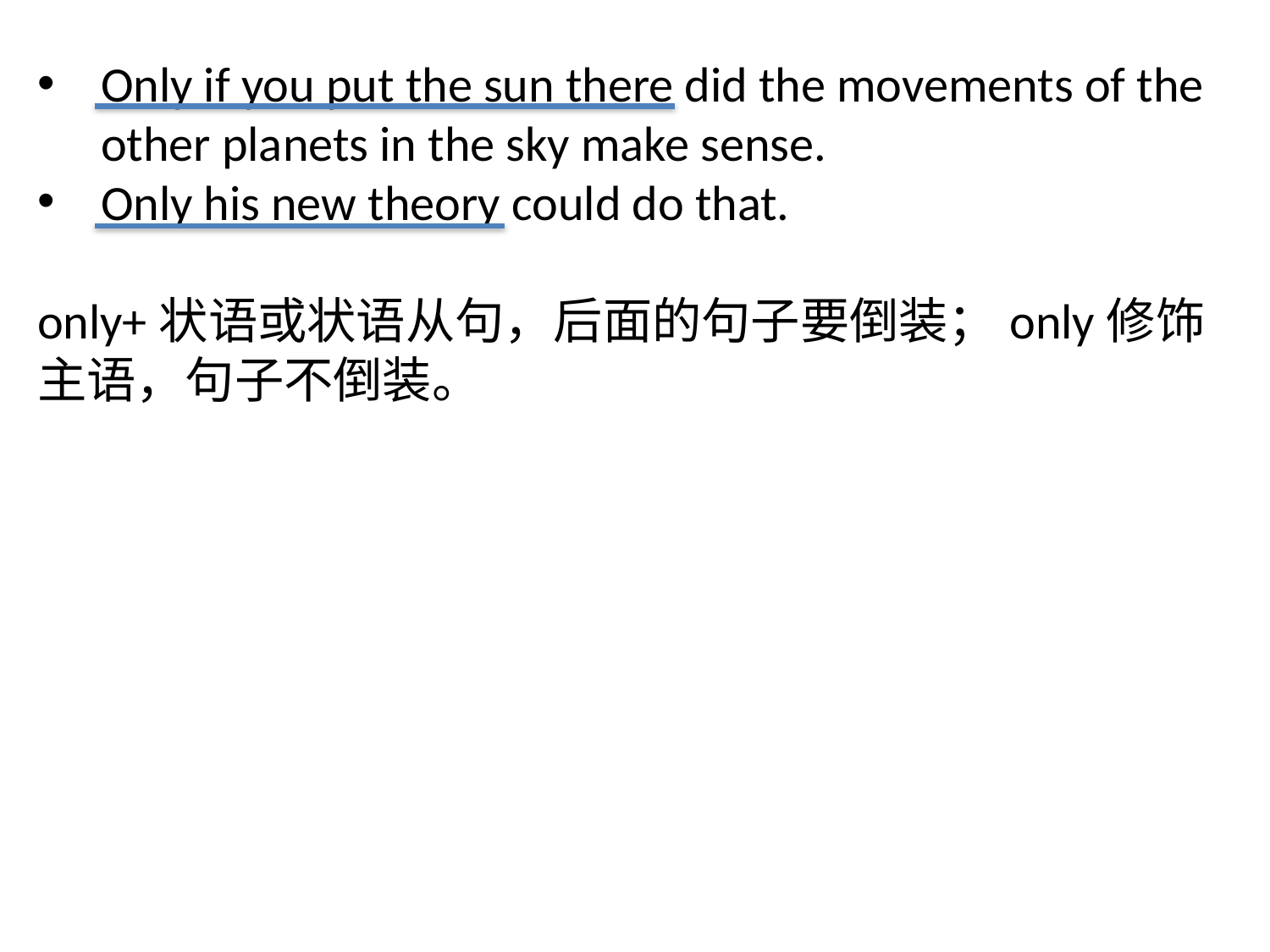

Only if you put the sun there did the movements of the other planets in the sky make sense.
Only his new theory could do that.

only+状语或状语从句，后面的句子要倒装；only修饰主语，句子不倒装。